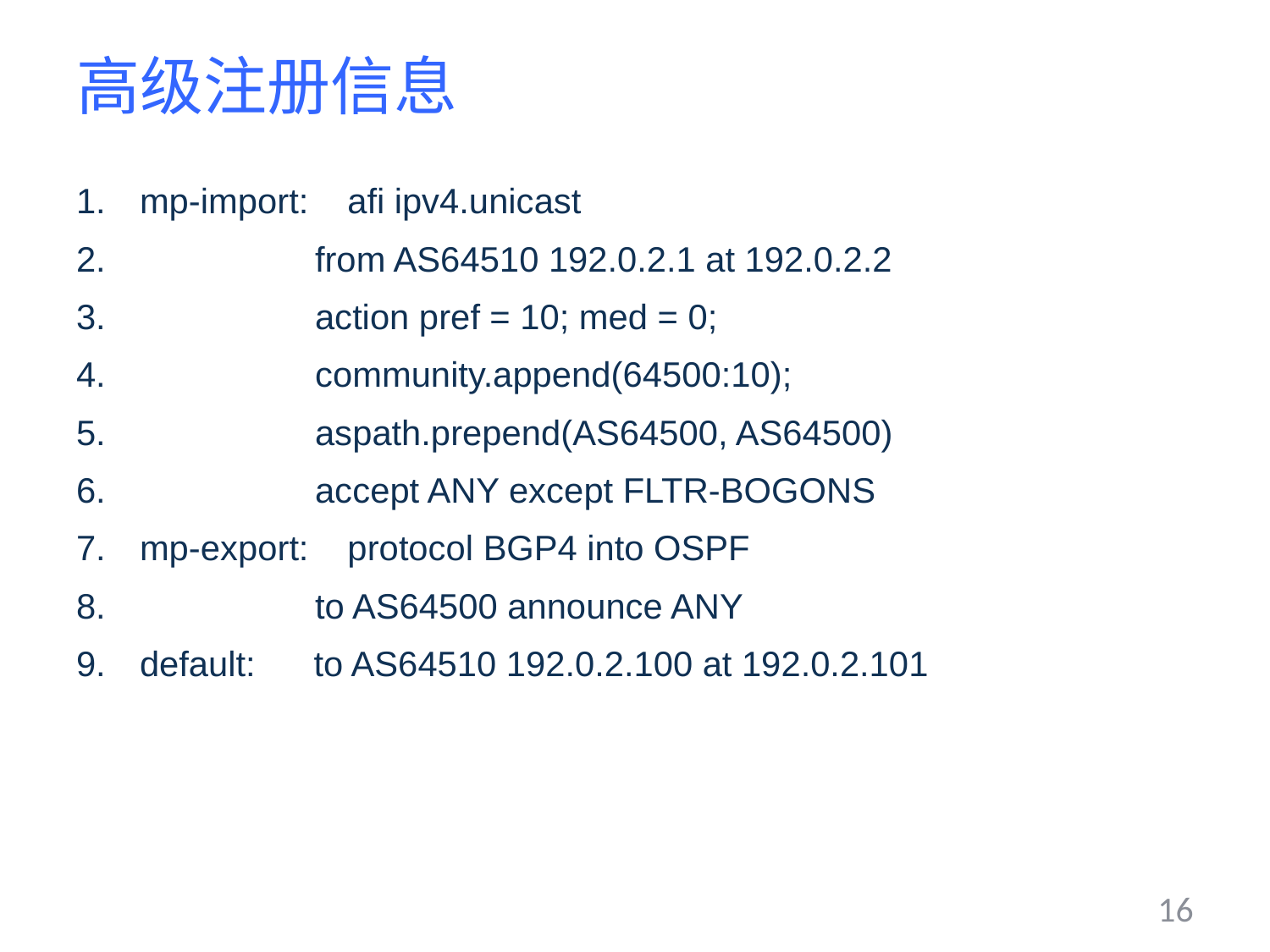

# 高级注册信息
mp-import:    afi ipv4.unicast
                  from AS64510 192.0.2.1 at 192.0.2.2
                  action pref = 10; med = 0;
                  community.append(64500:10);
                  aspath.prepend(AS64500, AS64500)
                  accept ANY except FLTR-BOGONS
mp-export:    protocol BGP4 into OSPF
                  to AS64500 announce ANY
default:      to AS64510 192.0.2.100 at 192.0.2.101
16